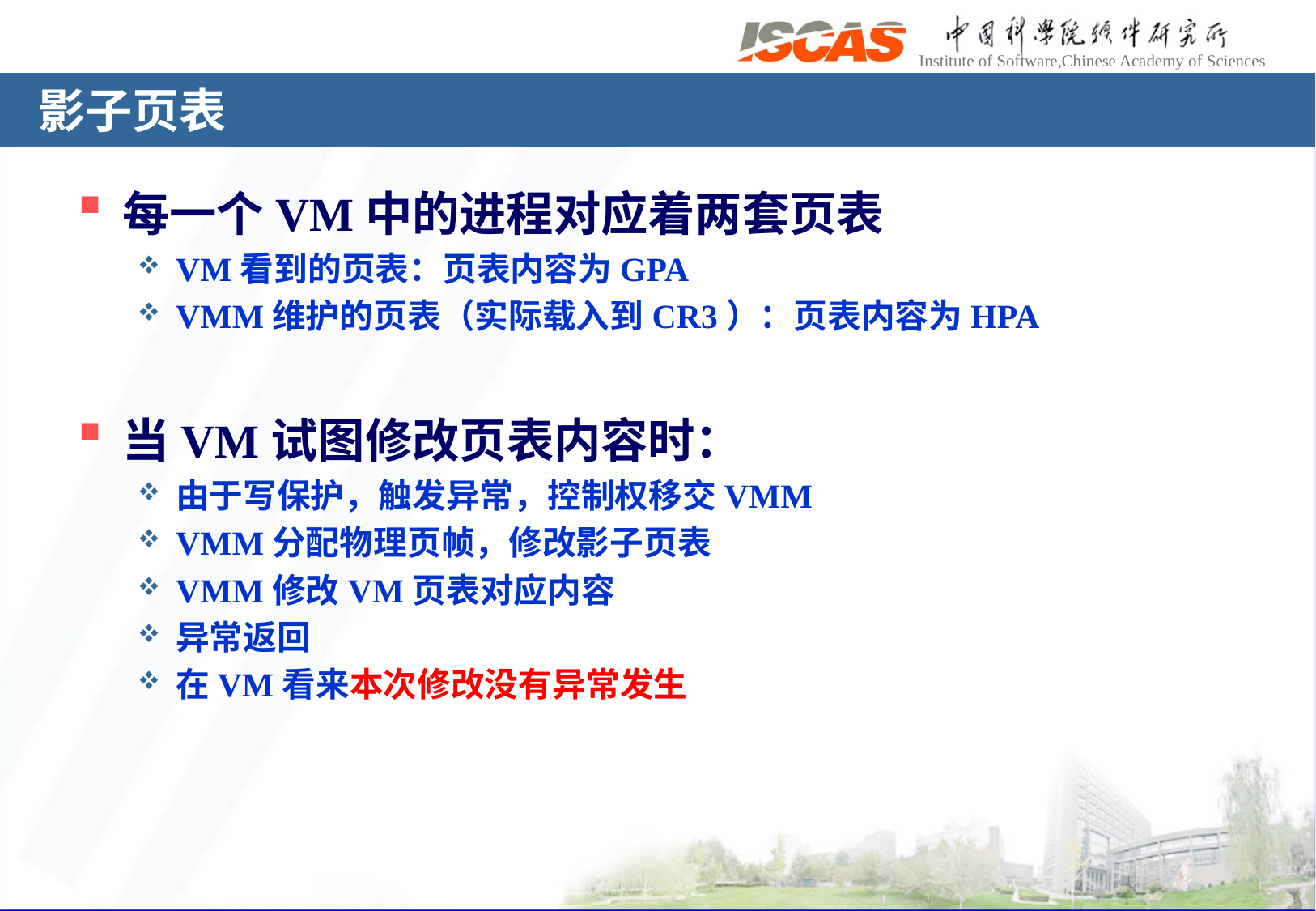

# 影子页表
每一个VM中的进程对应着两套页表
VM看到的页表：页表内容为GPA
VMM维护的页表（实际载入到CR3）：页表内容为HPA

当VM试图修改页表内容时：
由于写保护，触发异常，控制权移交VMM
VMM分配物理页帧，修改影子页表
VMM修改VM页表对应内容
异常返回
在VM看来本次修改没有异常发生